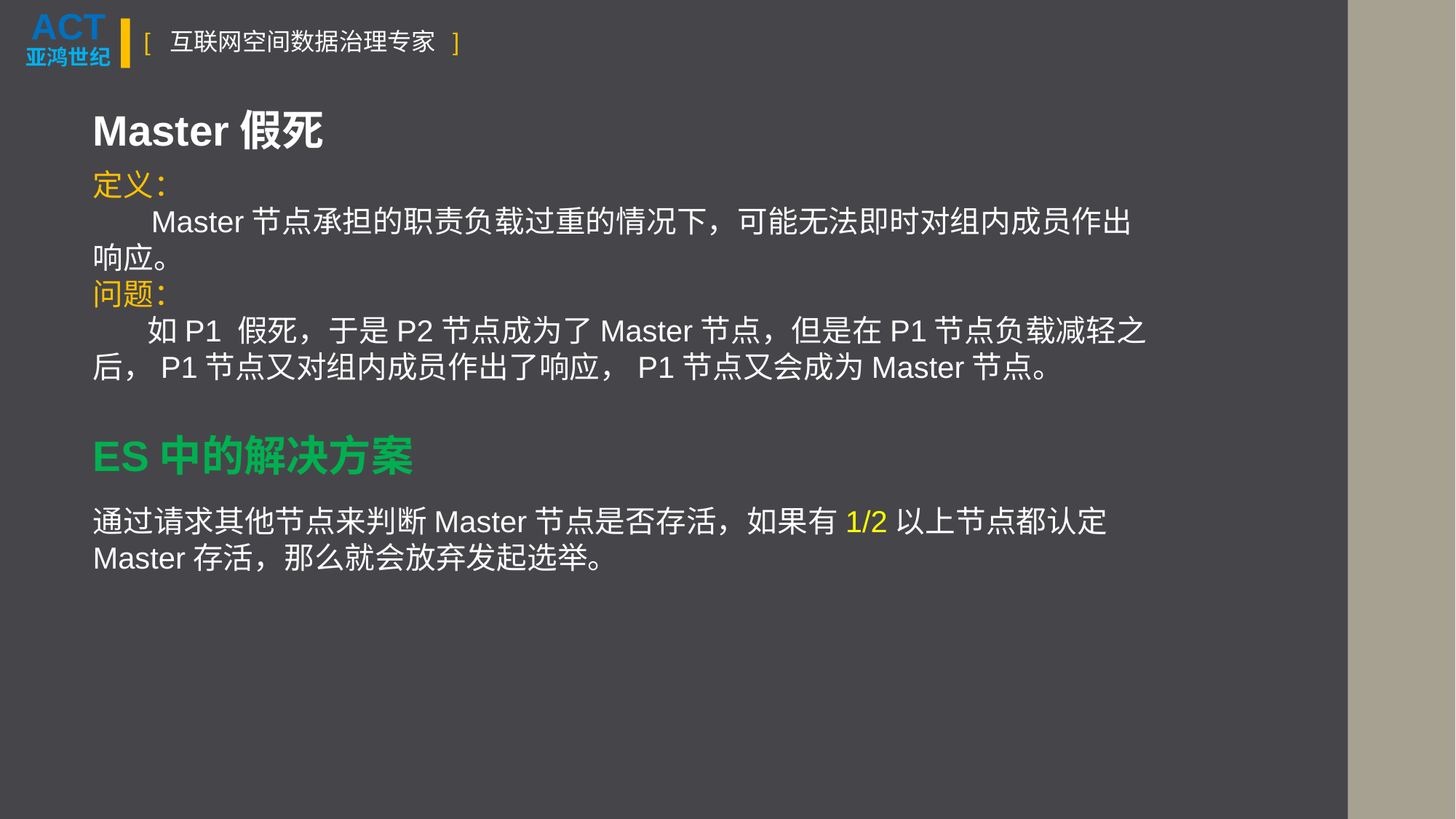

Master假死
定义：
       Master节点承担的职责负载过重的情况下，可能无法即时对组内成员作出响应。
问题：
       如P1 假死，于是P2节点成为了Master节点，但是在P1节点负载减轻之后，P1节点又对组内成员作出了响应，P1节点又会成为Master节点。
ES中的解决方案
通过请求其他节点来判断Master节点是否存活，如果有1/2以上节点都认定Master存活，那么就会放弃发起选举。